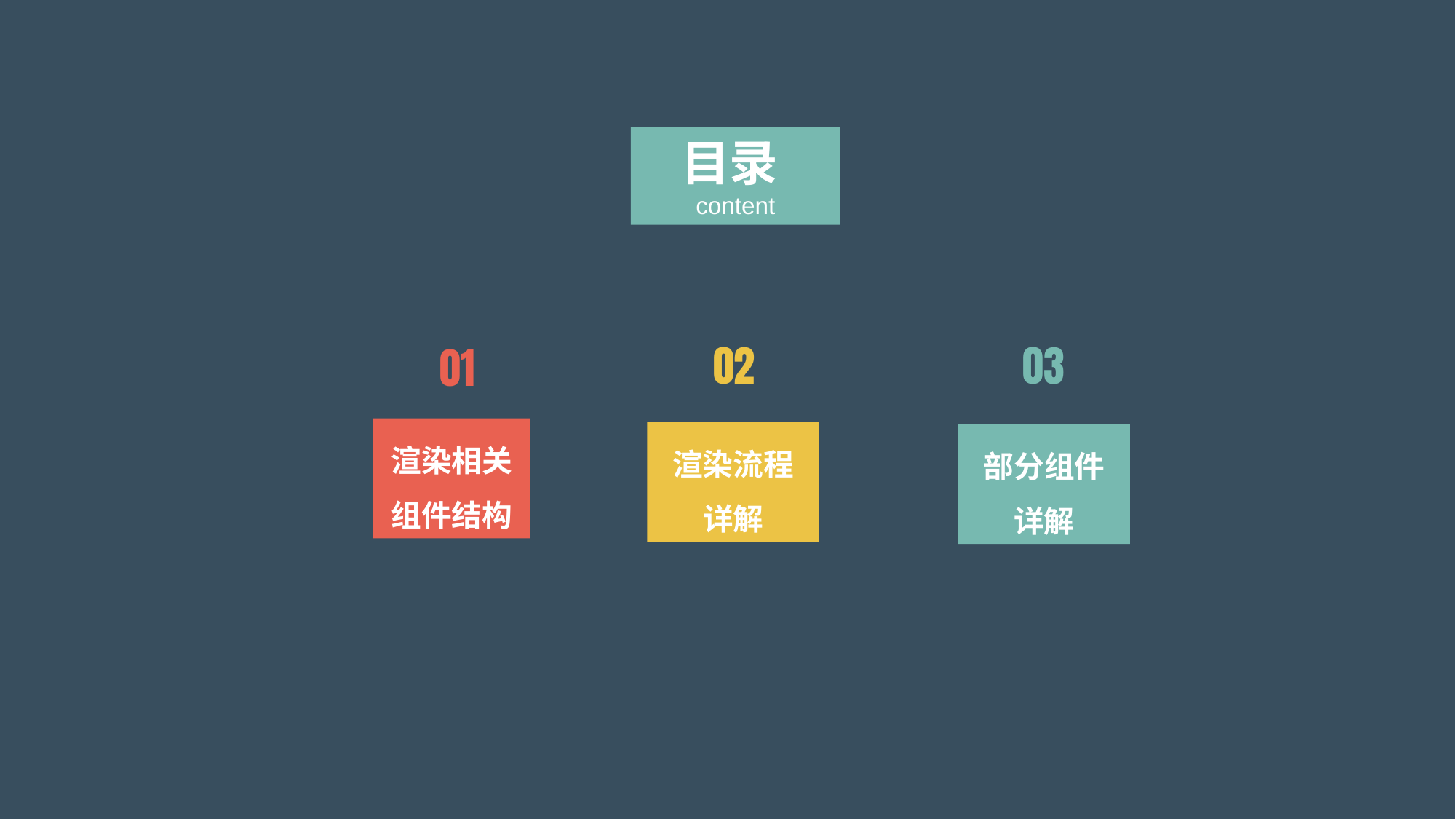

目录content
03
02
01
渲染相关组件结构
渲染流程
详解
部分组件详解